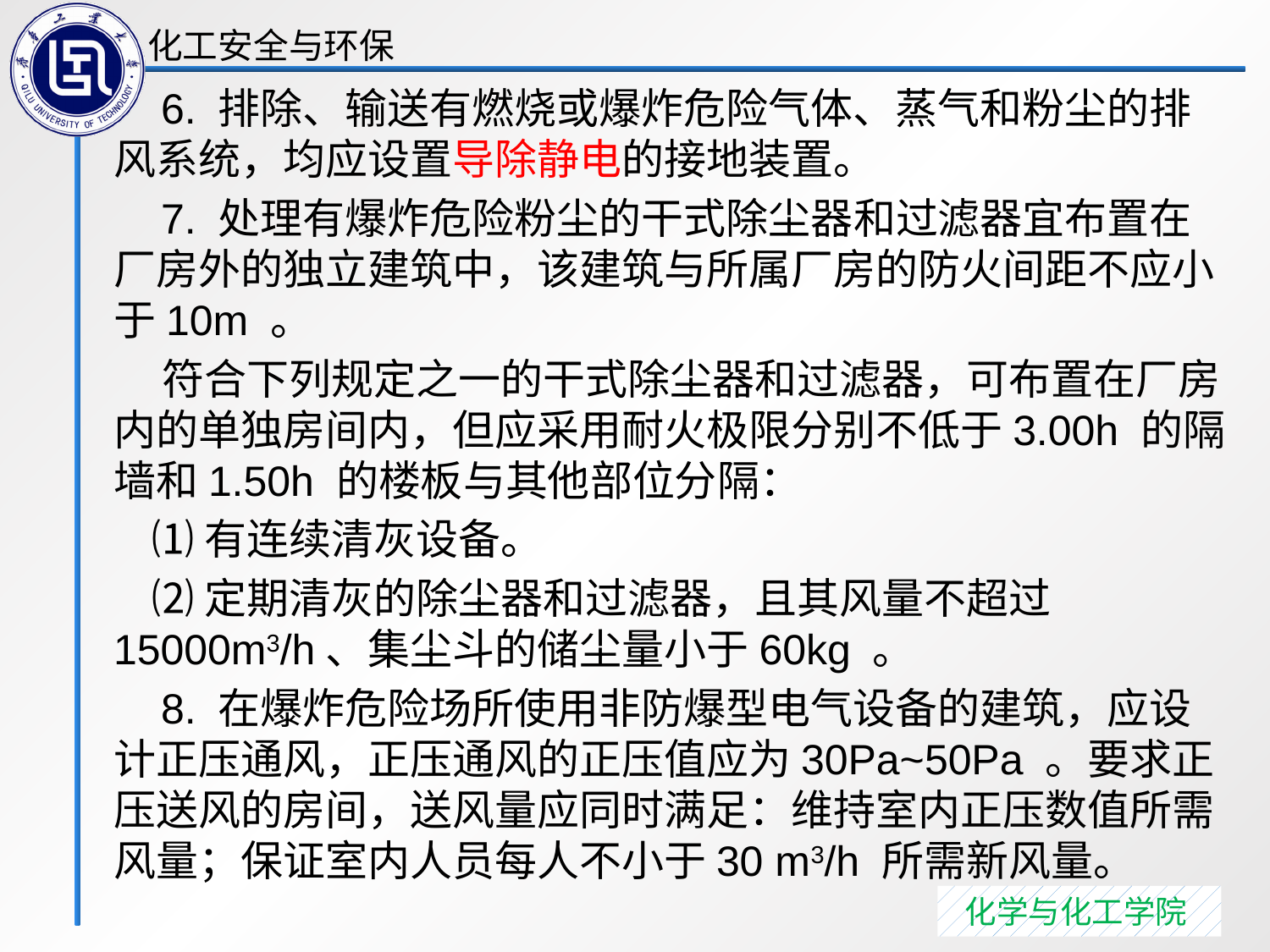

6. 排除、输送有燃烧或爆炸危险气体、蒸气和粉尘的排风系统，均应设置导除静电的接地装置。
    7. 处理有爆炸危险粉尘的干式除尘器和过滤器宜布置在厂房外的独立建筑中，该建筑与所属厂房的防火间距不应小于10m 。
    符合下列规定之一的干式除尘器和过滤器，可布置在厂房内的单独房间内，但应采用耐火极限分别不低于3.00h 的隔墙和1.50h 的楼板与其他部位分隔：
    ⑴有连续清灰设备。
    ⑵定期清灰的除尘器和过滤器，且其风量不超过15000m3/h、集尘斗的储尘量小于60kg 。
    8. 在爆炸危险场所使用非防爆型电气设备的建筑，应设计正压通风，正压通风的正压值应为30Pa~50Pa 。要求正压送风的房间，送风量应同时满足：维持室内正压数值所需风量；保证室内人员每人不小于30 m3/h 所需新风量。